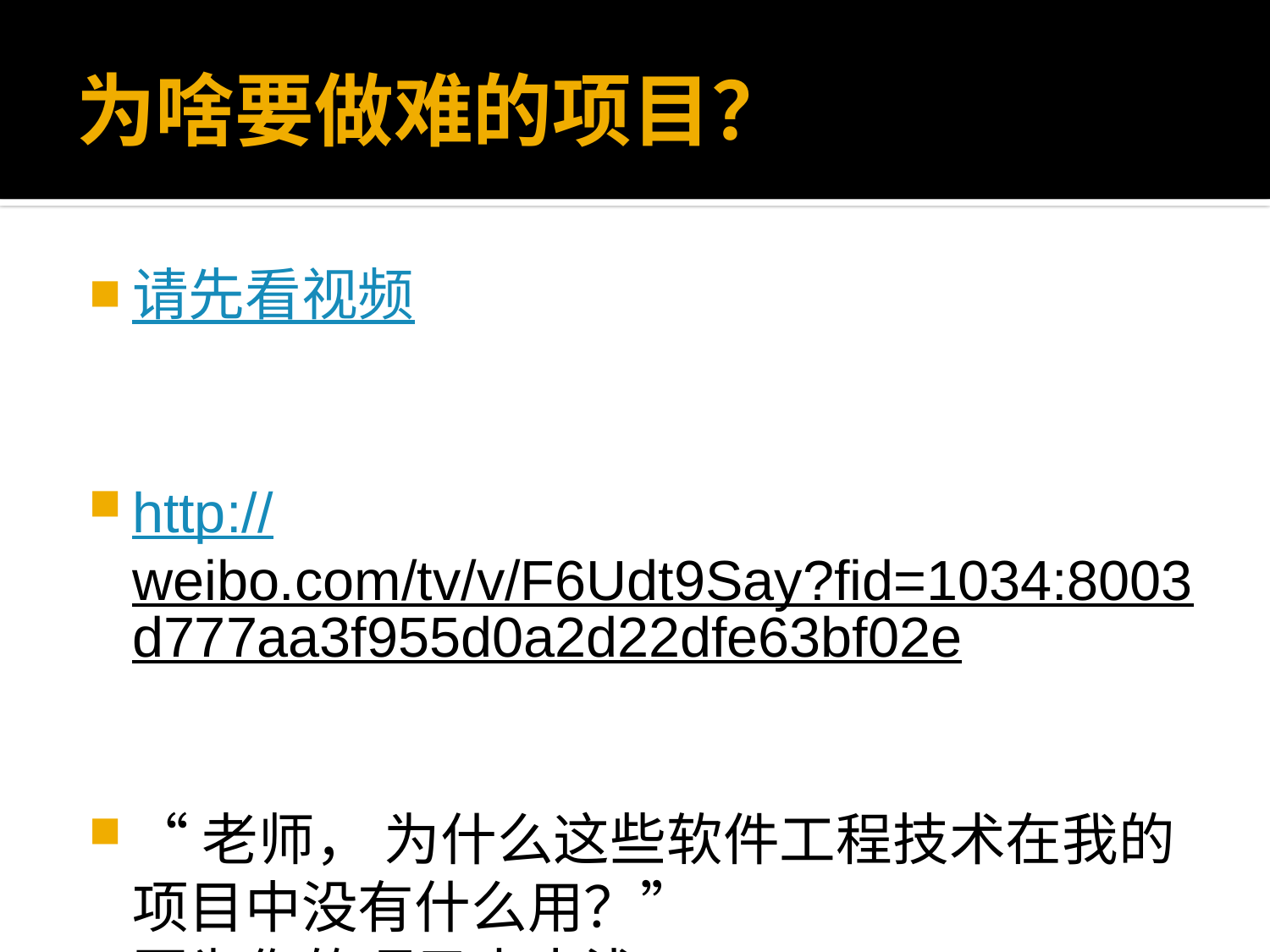

# 为啥要做难的项目？
请先看视频

http://weibo.com/tv/v/F6Udt9Say?fid=1034:8003d777aa3f955d0a2d22dfe63bf02e

“老师， 为什么这些软件工程技术在我的项目中没有什么用？”
因为你的项目水太浅！